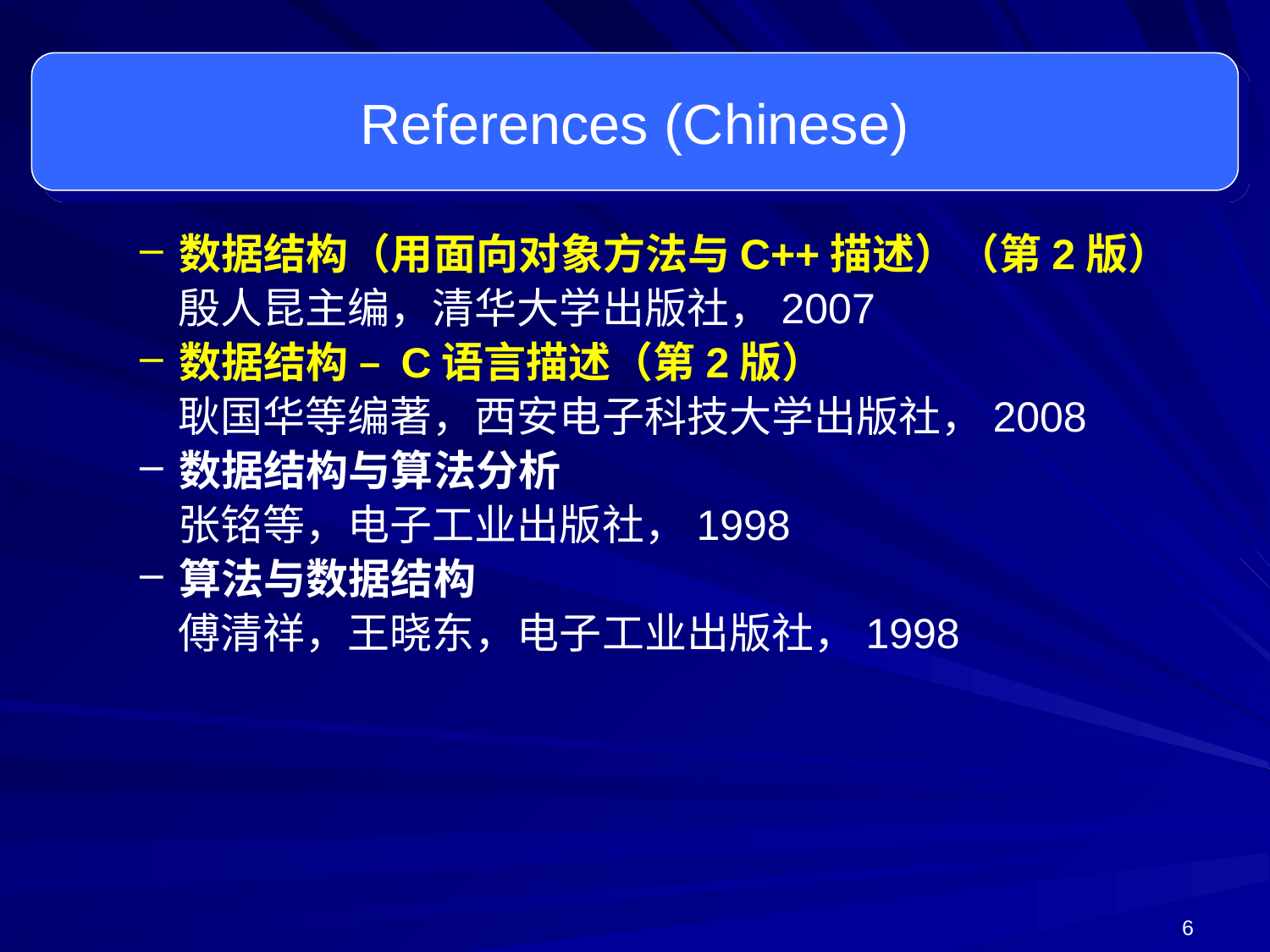

References (Chinese)
数据结构（用面向对象方法与C++描述）（第2版）
   殷人昆主编，清华大学出版社，2007
数据结构 – C语言描述（第2版）
   耿国华等编著，西安电子科技大学出版社，2008
数据结构与算法分析
   张铭等，电子工业出版社，1998
算法与数据结构
   傅清祥，王晓东，电子工业出版社，1998
6